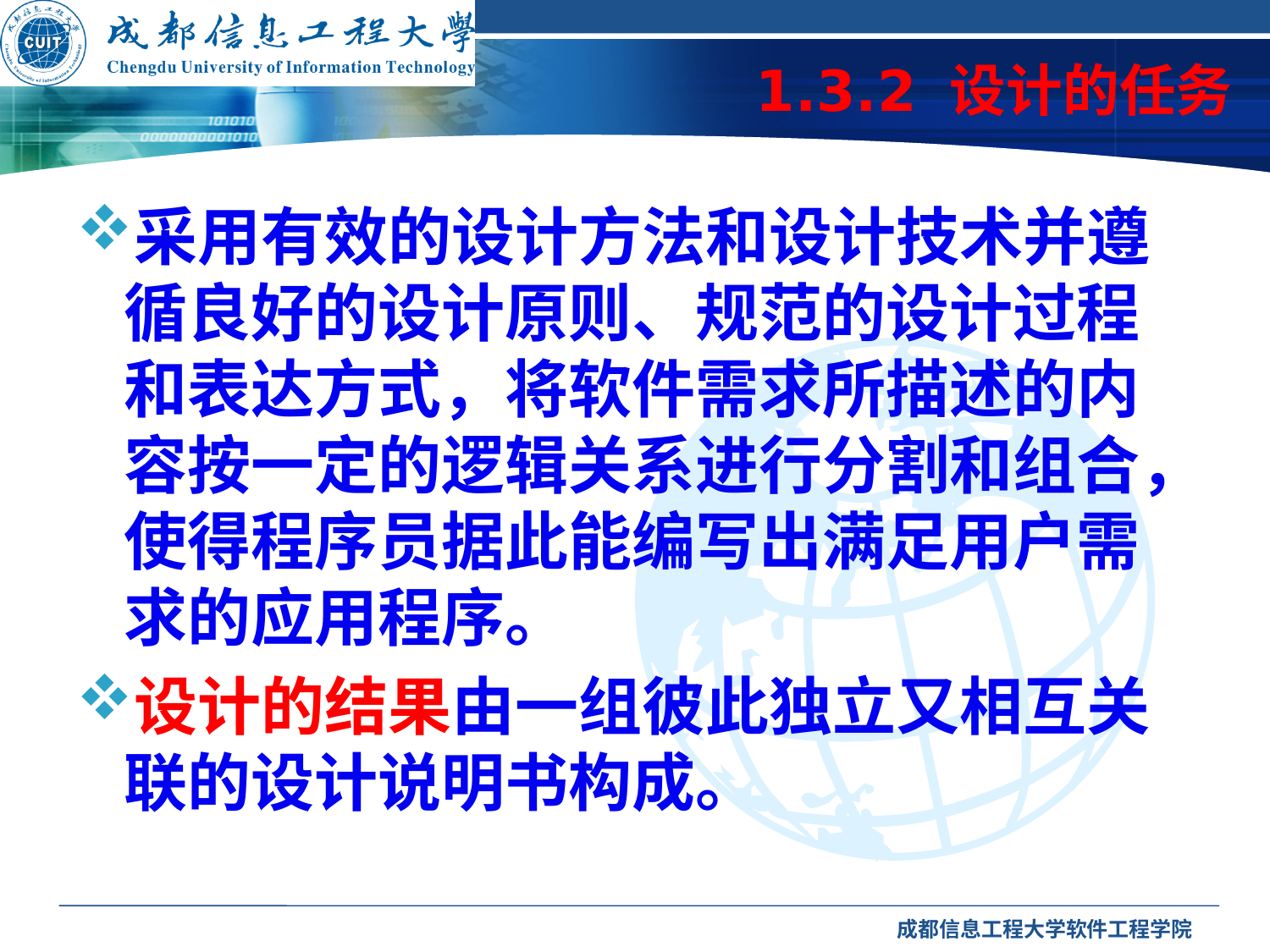

# 1.3.2 设计的任务
采用有效的设计方法和设计技术并遵循良好的设计原则、规范的设计过程和表达方式，将软件需求所描述的内容按一定的逻辑关系进行分割和组合，使得程序员据此能编写出满足用户需求的应用程序。
设计的结果由一组彼此独立又相互关联的设计说明书构成。